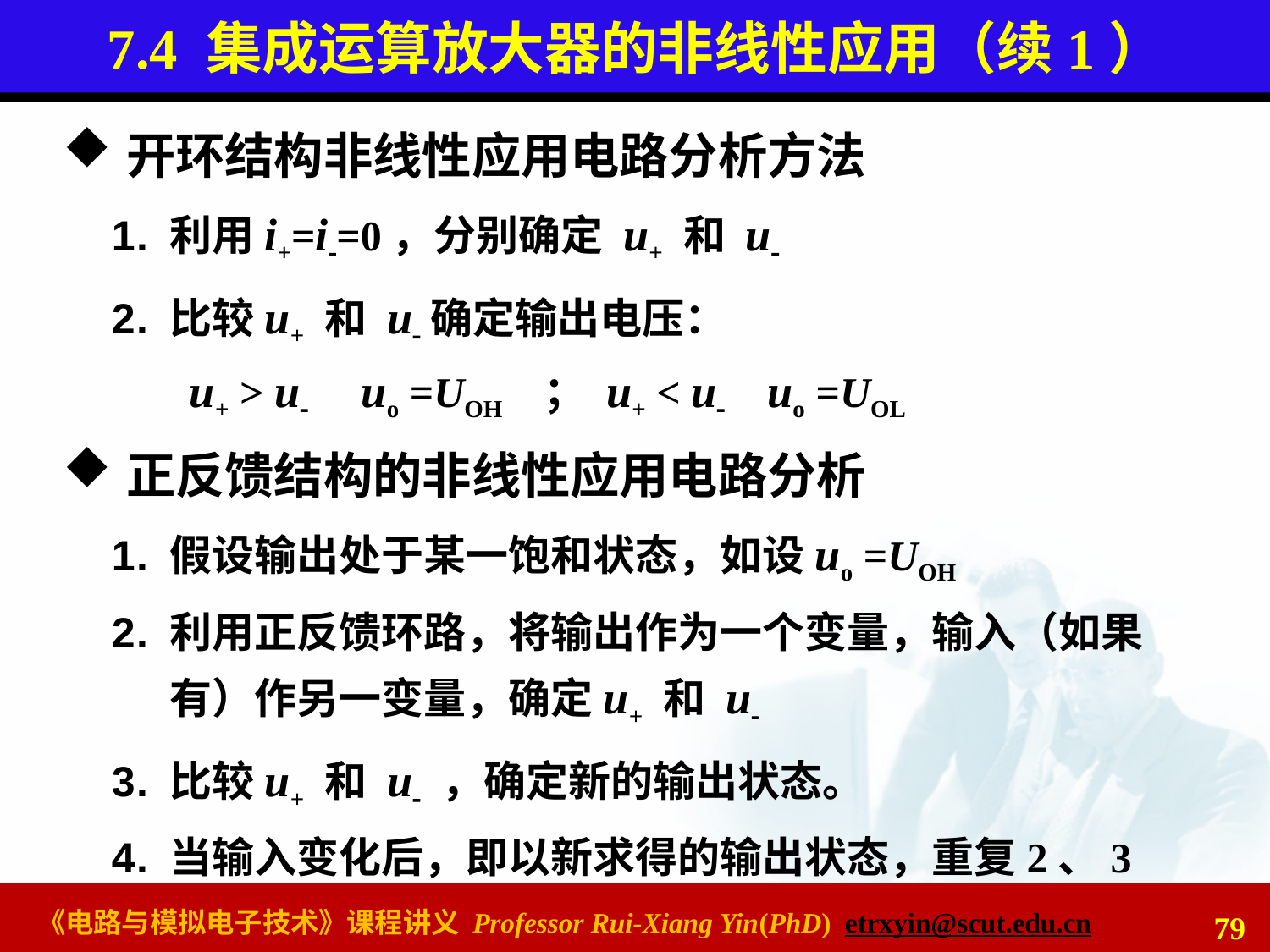

# 7.4 集成运算放大器的非线性应用（续1）
开环结构非线性应用电路分析方法
利用i+=i−=0，分别确定 u+ 和 u−
比较u+ 和 u−确定输出电压：
 u+ > u−     uo =UOH   ； u+ < u−    uo =UOL
正反馈结构的非线性应用电路分析
假设输出处于某一饱和状态，如设uo =UOH
利用正反馈环路，将输出作为一个变量，输入（如果有）作另一变量，确定u+ 和 u−
比较u+ 和 u− ，确定新的输出状态。
当输入变化后，即以新求得的输出状态，重复2、3
79